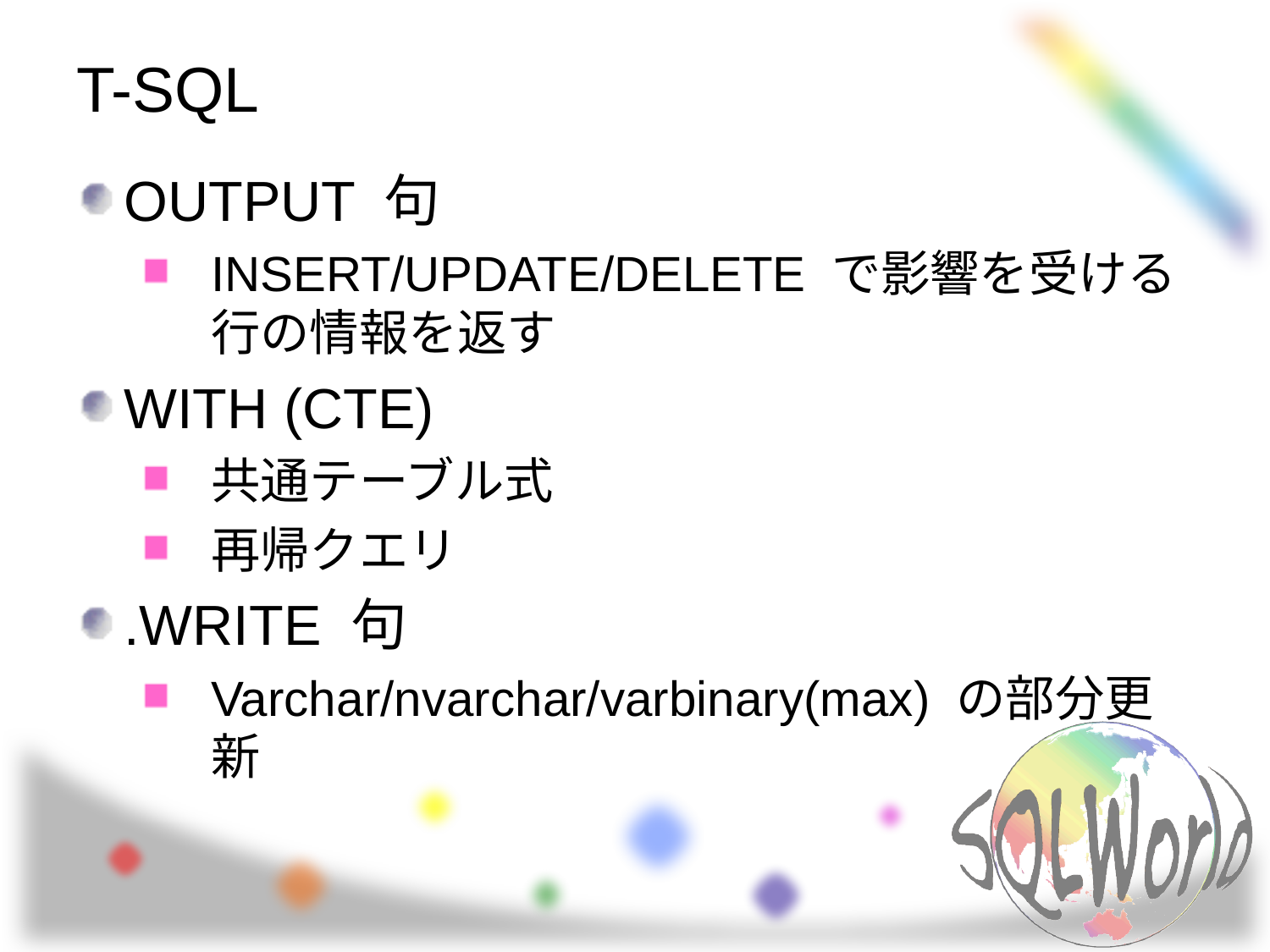

# T-SQL
OUTPUT 句
INSERT/UPDATE/DELETE で影響を受ける行の情報を返す
WITH (CTE)
共通テーブル式
再帰クエリ
.WRITE 句
Varchar/nvarchar/varbinary(max) の部分更新